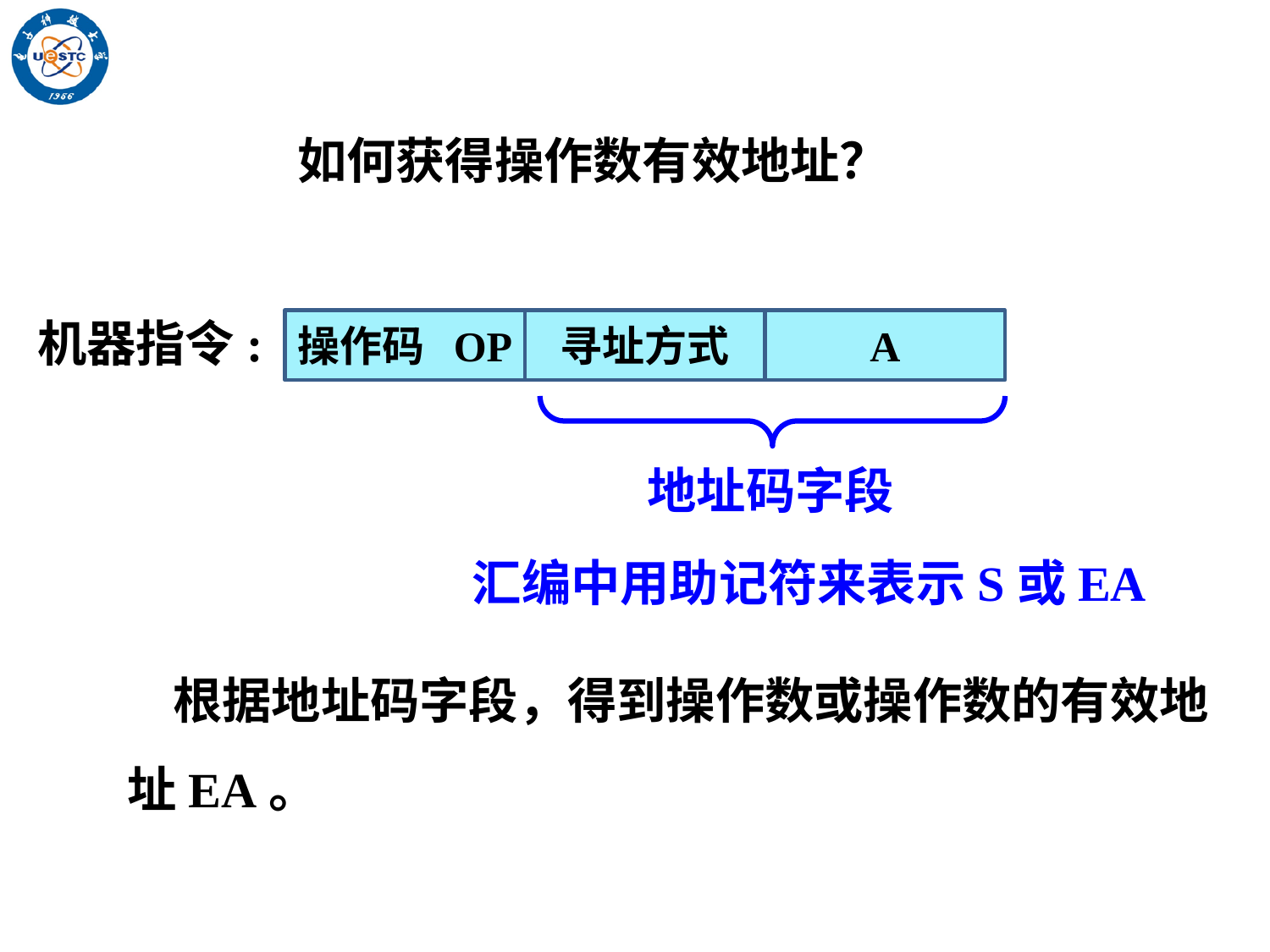

如何获得操作数有效地址？

机器指令:
操作码  OP
寻址方式
A
地址码字段
汇编中用助记符来表示S或EA
   根据地址码字段，得到操作数或操作数的有效地址EA。